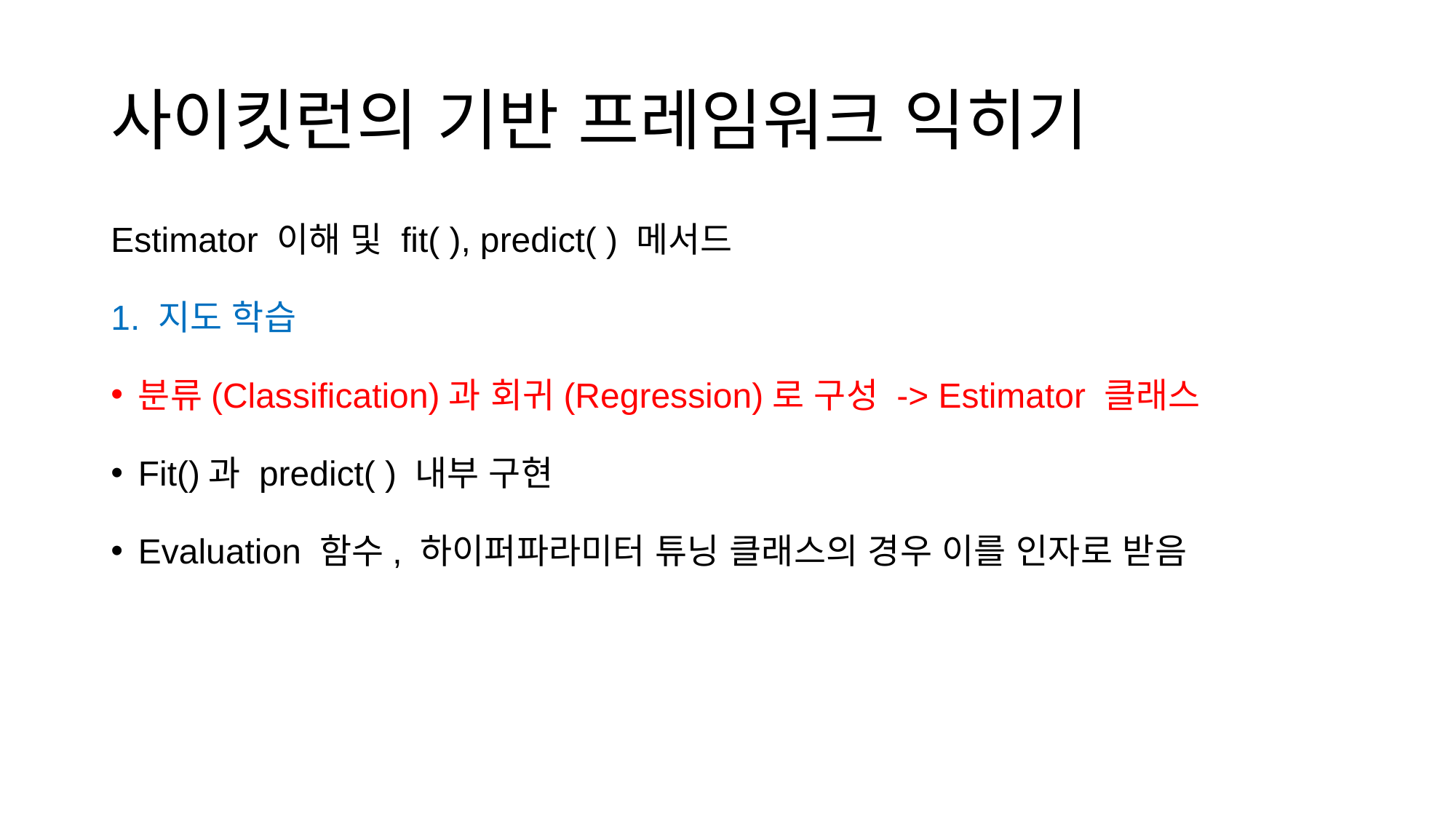

# 사이킷런의 기반 프레임워크 익히기
Estimator 이해 및 fit( ), predict( ) 메서드
1. 지도 학습
분류(Classification)과 회귀(Regression)로 구성 -> Estimator 클래스
Fit()과 predict( ) 내부 구현
Evaluation 함수, 하이퍼파라미터 튜닝 클래스의 경우 이를 인자로 받음